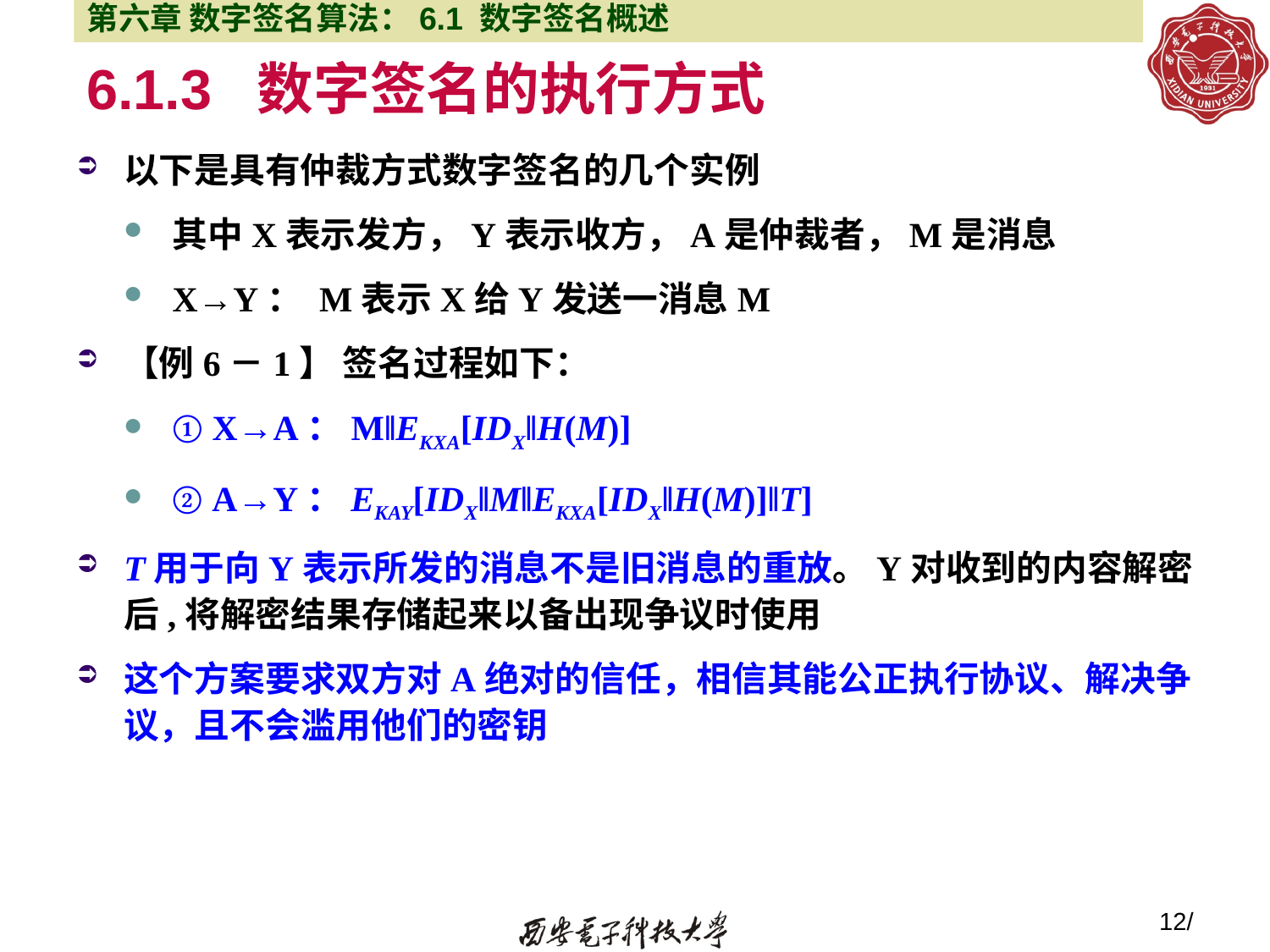

第六章 数字签名算法：6.1 数字签名概述
# 6.1.3  数字签名的执行方式
以下是具有仲裁方式数字签名的几个实例
其中X表示发方，Y表示收方，A是仲裁者，M是消息
X→Y： M表示X给Y发送一消息M
【例6－1】 签名过程如下：
① X→A：M‖EKXA[IDX‖H(M)]
② A→Y：EKAY[IDX‖M‖EKXA[IDX‖H(M)]‖T]
T用于向Y表示所发的消息不是旧消息的重放。Y对收到的内容解密后,将解密结果存储起来以备出现争议时使用
这个方案要求双方对A绝对的信任，相信其能公正执行协议、解决争议，且不会滥用他们的密钥
12/